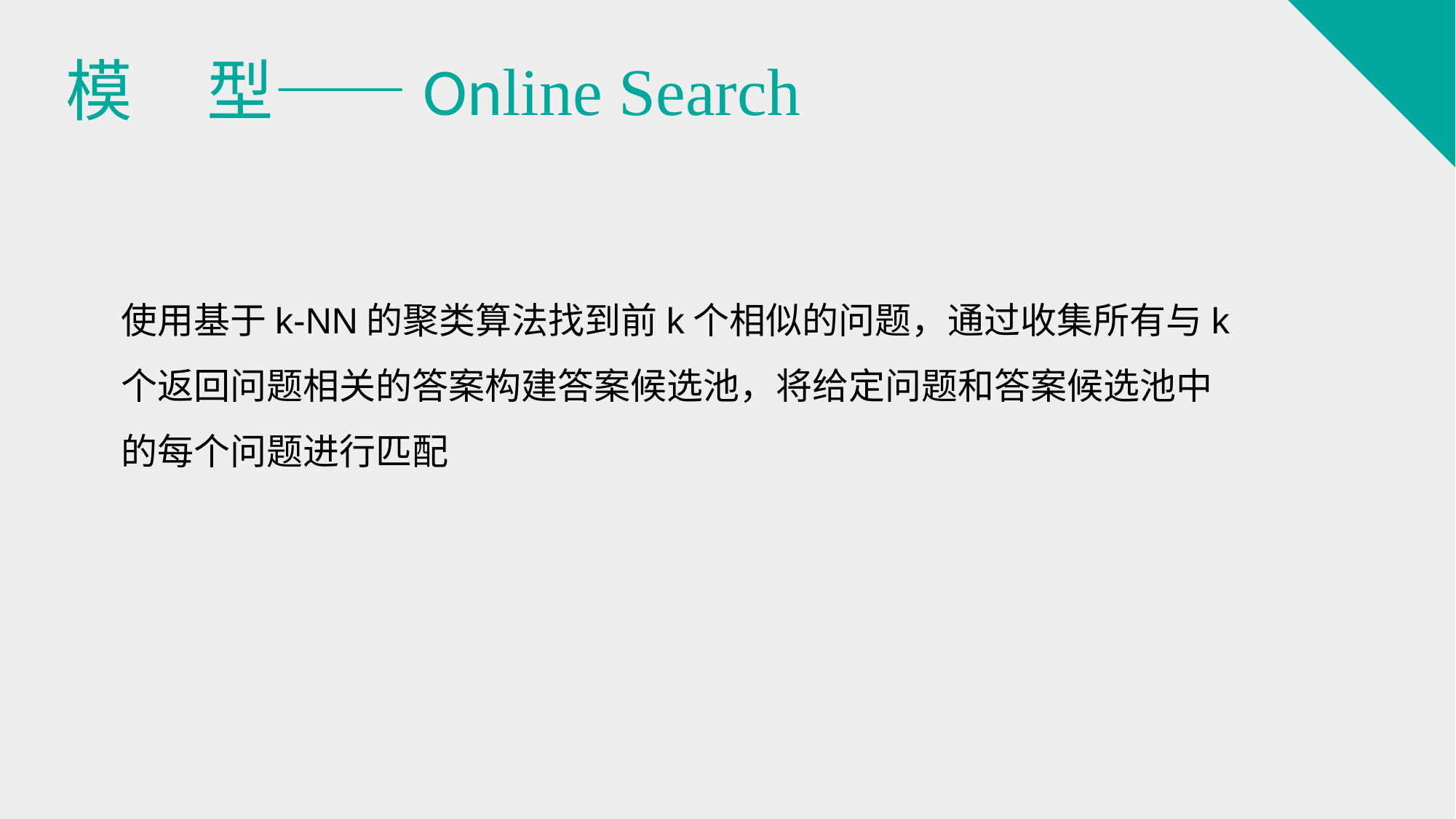

# 模     型——Online Search
使用基于k-NN的聚类算法找到前k个相似的问题，通过收集所有与k个返回问题相关的答案构建答案候选池，将给定问题和答案候选池中的每个问题进行匹配